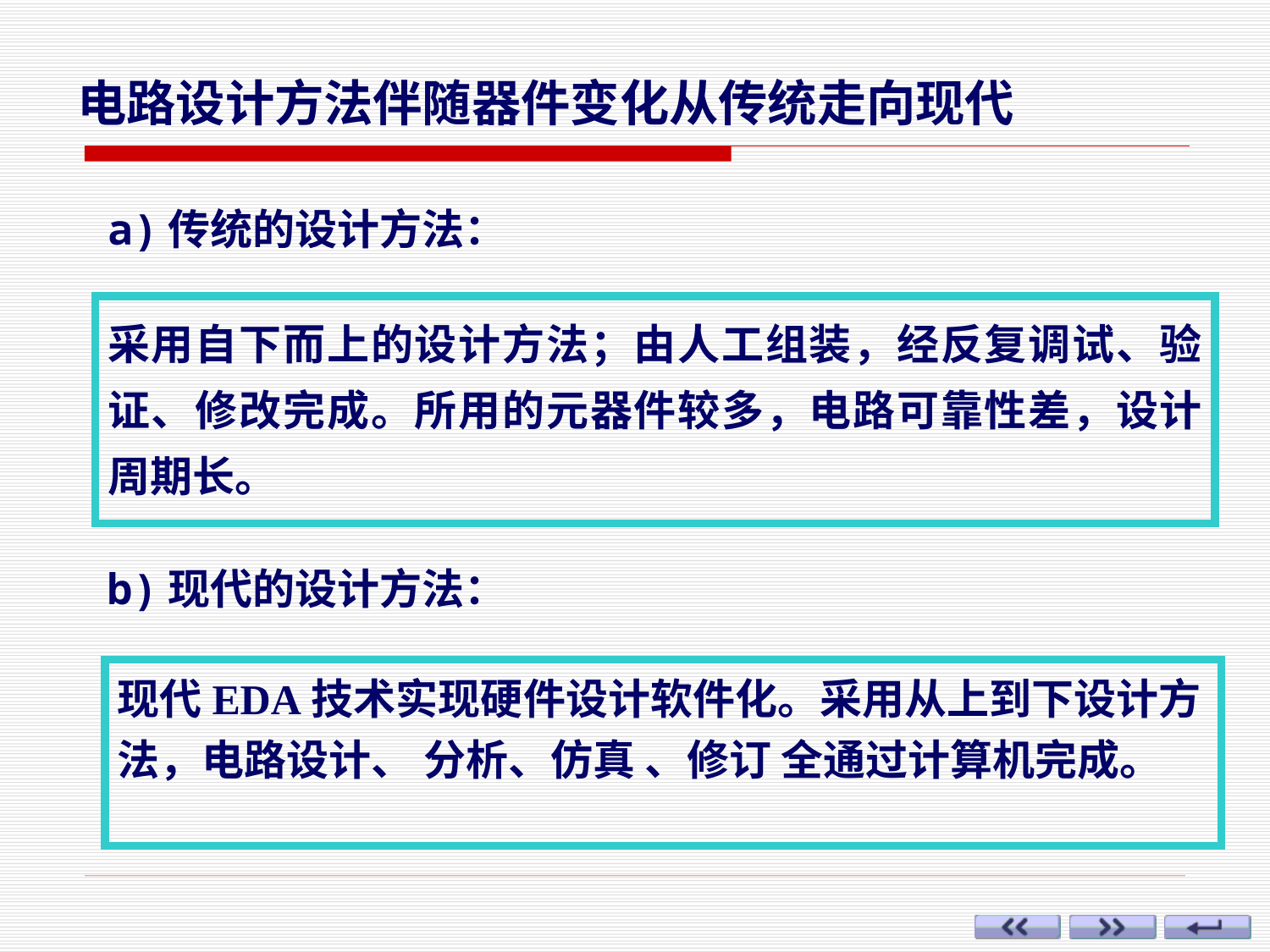

电路设计方法伴随器件变化从传统走向现代
a)传统的设计方法：
采用自下而上的设计方法；由人工组装，经反复调试、验证、修改完成。所用的元器件较多，电路可靠性差，设计周期长。

b)现代的设计方法：
现代EDA技术实现硬件设计软件化。采用从上到下设计方法，电路设计、 分析、仿真 、修订 全通过计算机完成。